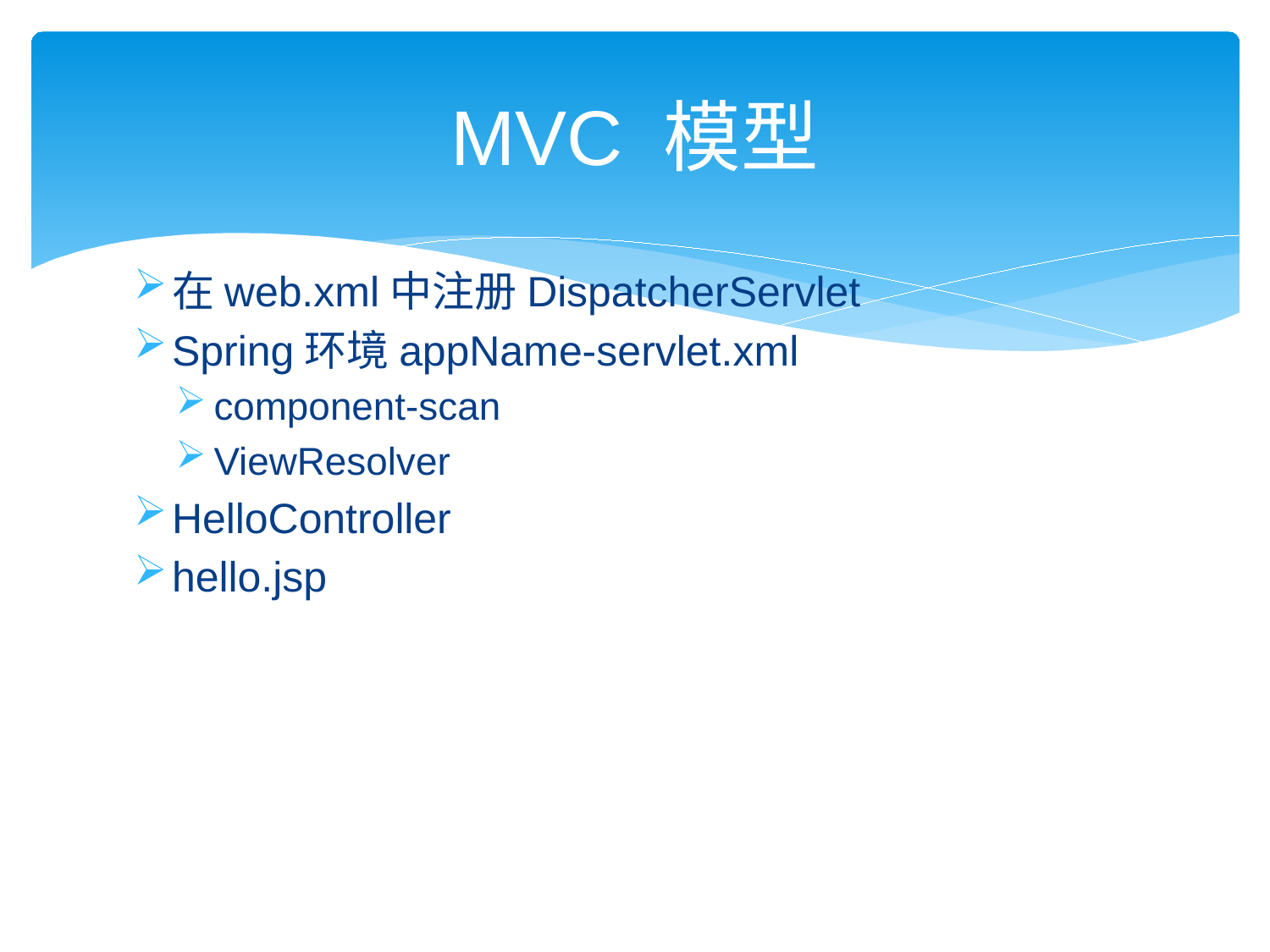

# MVC 模型

在web.xml中注册DispatcherServlet
Spring环境appName-servlet.xml
component-scan
ViewResolver
HelloController
hello.jsp